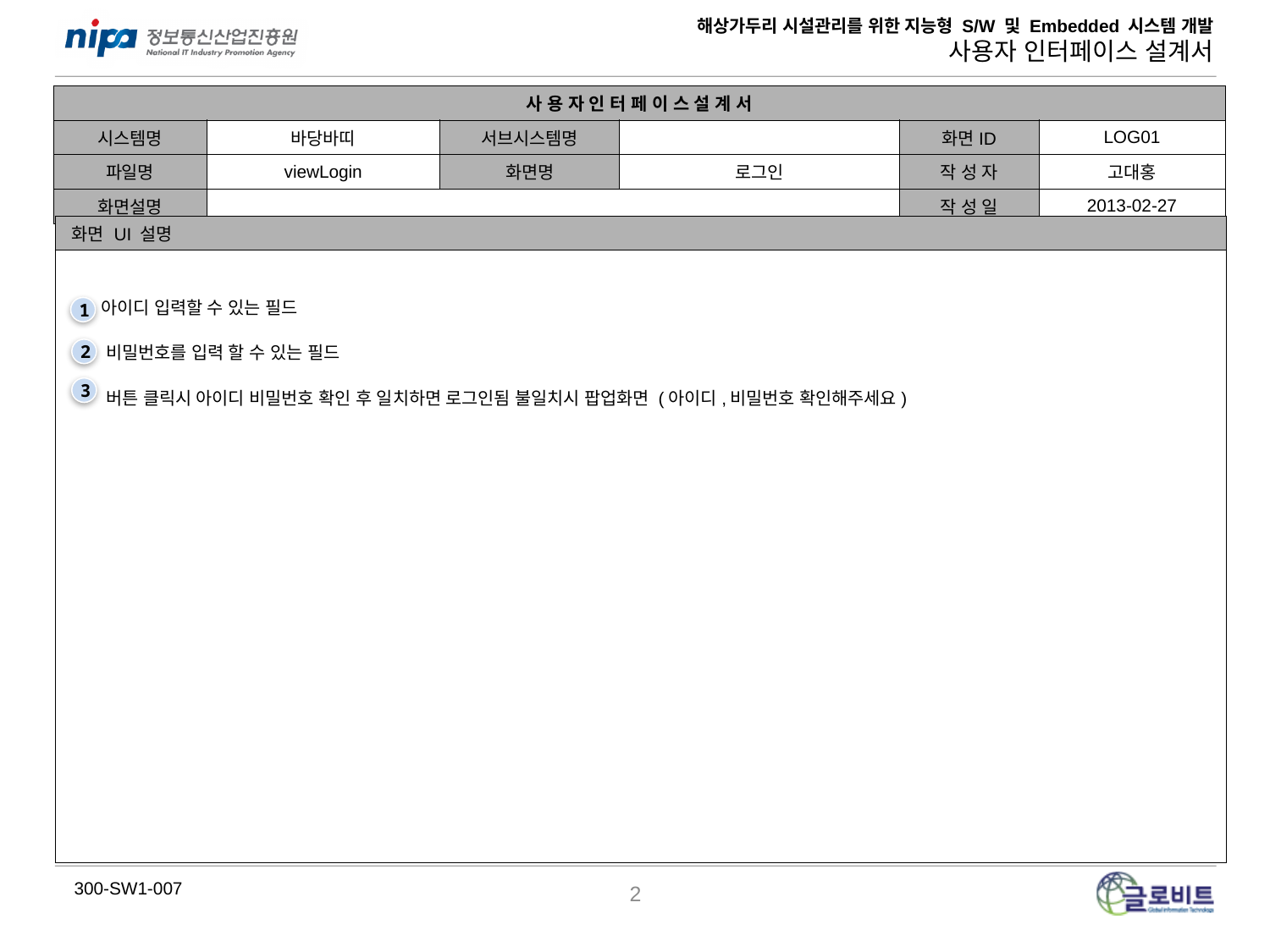

| 사 용 자 인 터 페 이 스 설 계 서 |  |  |  |  |  |
| --- | --- | --- | --- | --- | --- |
| 시스템명 | 바당바띠 | 서브시스템명 |  | 화면ID | LOG01 |
| 파일명 | viewLogin | 화면명 | 로그인 | 작 성 자 | 고대홍 |
| 화면설명 |  |  |  | 작 성 일 | 2013-02-27 |
| 화면 UI 설명 |
| --- |
| 아이디 입력할 수 있는 필드 비밀번호를 입력 할 수 있는 필드 버튼 클릭시 아이디 비밀번호 확인 후 일치하면 로그인됨 불일치시 팝업화면 (아이디,비밀번호 확인해주세요) |
1
2
3